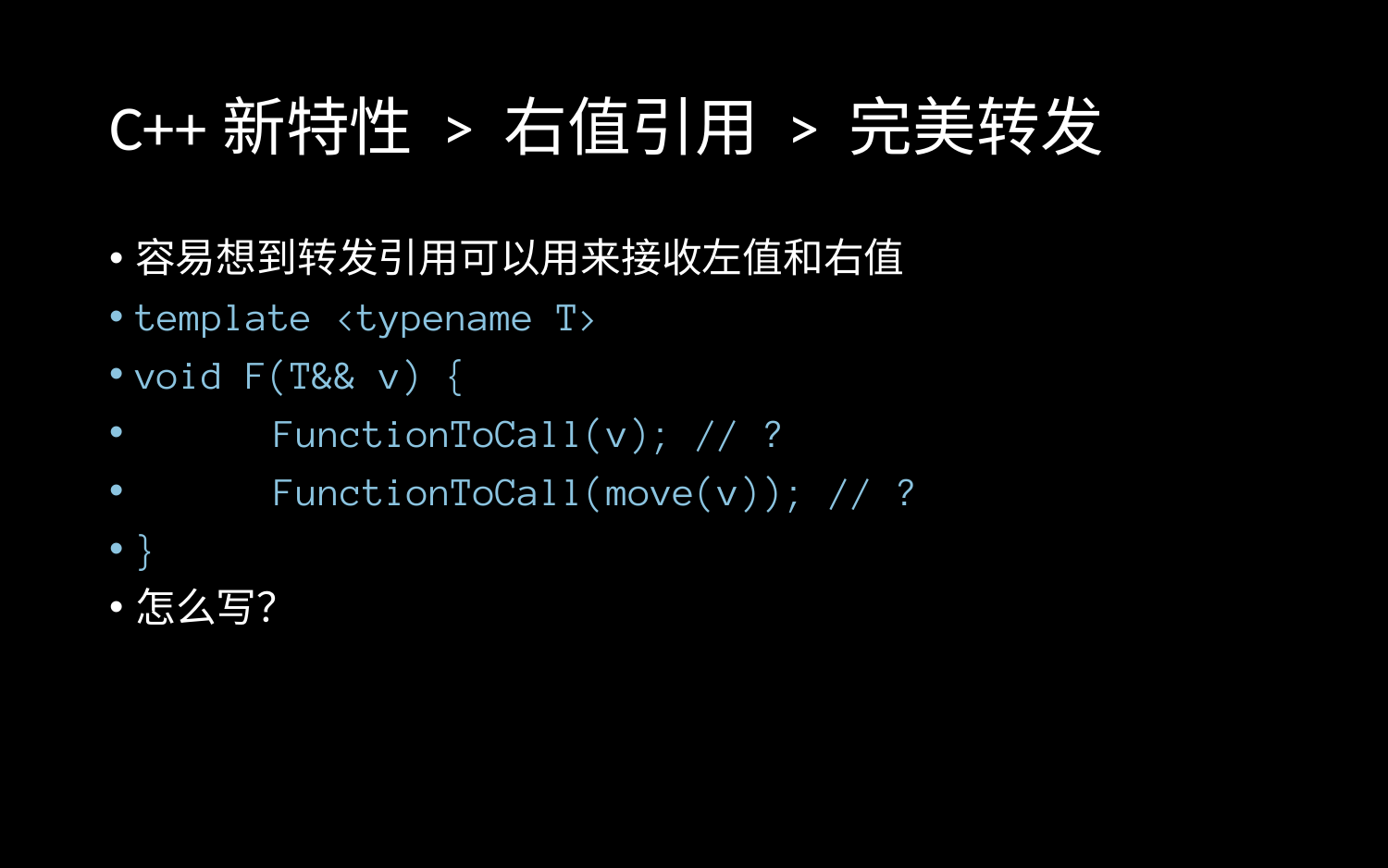

# C++新特性 > 右值引用 > 完美转发
容易想到转发引用可以用来接收左值和右值
template <typename T>
void F(T&& v) {
	FunctionToCall(v); // ?
	FunctionToCall(move(v)); // ?
}
怎么写？